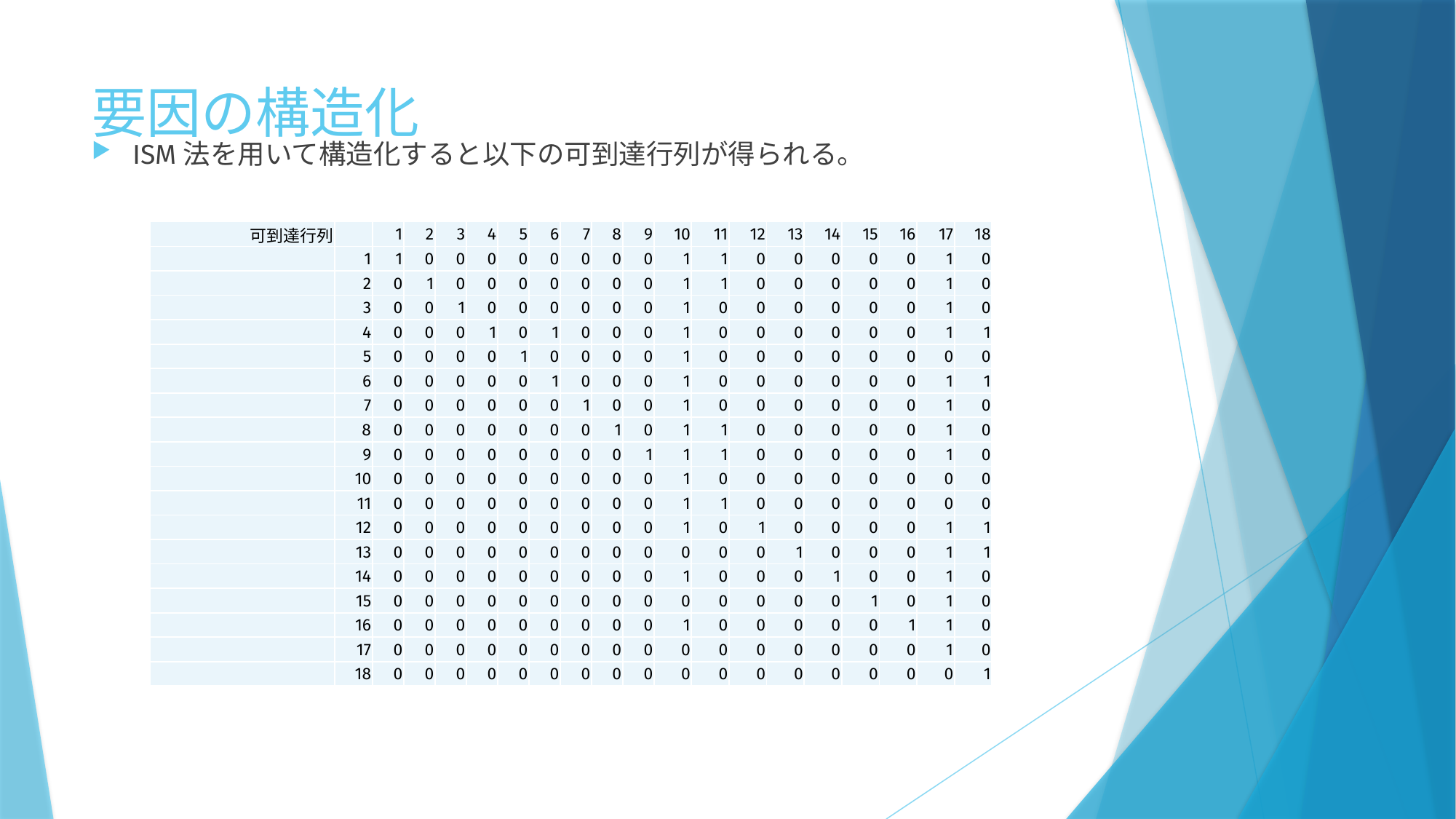

# 要因の構造化
ISM法を用いて構造化すると以下の可到達行列が得られる。

| 可到達行列 |  | 1 | 2 | 3 | 4 | 5 | 6 | 7 | 8 | 9 | 10 | 11 | 12 | 13 | 14 | 15 | 16 | 17 | 18 |
| --- | --- | --- | --- | --- | --- | --- | --- | --- | --- | --- | --- | --- | --- | --- | --- | --- | --- | --- | --- |
|  | 1 | 1 | 0 | 0 | 0 | 0 | 0 | 0 | 0 | 0 | 1 | 1 | 0 | 0 | 0 | 0 | 0 | 1 | 0 |
|  | 2 | 0 | 1 | 0 | 0 | 0 | 0 | 0 | 0 | 0 | 1 | 1 | 0 | 0 | 0 | 0 | 0 | 1 | 0 |
|  | 3 | 0 | 0 | 1 | 0 | 0 | 0 | 0 | 0 | 0 | 1 | 0 | 0 | 0 | 0 | 0 | 0 | 1 | 0 |
|  | 4 | 0 | 0 | 0 | 1 | 0 | 1 | 0 | 0 | 0 | 1 | 0 | 0 | 0 | 0 | 0 | 0 | 1 | 1 |
|  | 5 | 0 | 0 | 0 | 0 | 1 | 0 | 0 | 0 | 0 | 1 | 0 | 0 | 0 | 0 | 0 | 0 | 0 | 0 |
|  | 6 | 0 | 0 | 0 | 0 | 0 | 1 | 0 | 0 | 0 | 1 | 0 | 0 | 0 | 0 | 0 | 0 | 1 | 1 |
|  | 7 | 0 | 0 | 0 | 0 | 0 | 0 | 1 | 0 | 0 | 1 | 0 | 0 | 0 | 0 | 0 | 0 | 1 | 0 |
|  | 8 | 0 | 0 | 0 | 0 | 0 | 0 | 0 | 1 | 0 | 1 | 1 | 0 | 0 | 0 | 0 | 0 | 1 | 0 |
|  | 9 | 0 | 0 | 0 | 0 | 0 | 0 | 0 | 0 | 1 | 1 | 1 | 0 | 0 | 0 | 0 | 0 | 1 | 0 |
|  | 10 | 0 | 0 | 0 | 0 | 0 | 0 | 0 | 0 | 0 | 1 | 0 | 0 | 0 | 0 | 0 | 0 | 0 | 0 |
|  | 11 | 0 | 0 | 0 | 0 | 0 | 0 | 0 | 0 | 0 | 1 | 1 | 0 | 0 | 0 | 0 | 0 | 0 | 0 |
|  | 12 | 0 | 0 | 0 | 0 | 0 | 0 | 0 | 0 | 0 | 1 | 0 | 1 | 0 | 0 | 0 | 0 | 1 | 1 |
|  | 13 | 0 | 0 | 0 | 0 | 0 | 0 | 0 | 0 | 0 | 0 | 0 | 0 | 1 | 0 | 0 | 0 | 1 | 1 |
|  | 14 | 0 | 0 | 0 | 0 | 0 | 0 | 0 | 0 | 0 | 1 | 0 | 0 | 0 | 1 | 0 | 0 | 1 | 0 |
|  | 15 | 0 | 0 | 0 | 0 | 0 | 0 | 0 | 0 | 0 | 0 | 0 | 0 | 0 | 0 | 1 | 0 | 1 | 0 |
|  | 16 | 0 | 0 | 0 | 0 | 0 | 0 | 0 | 0 | 0 | 1 | 0 | 0 | 0 | 0 | 0 | 1 | 1 | 0 |
|  | 17 | 0 | 0 | 0 | 0 | 0 | 0 | 0 | 0 | 0 | 0 | 0 | 0 | 0 | 0 | 0 | 0 | 1 | 0 |
|  | 18 | 0 | 0 | 0 | 0 | 0 | 0 | 0 | 0 | 0 | 0 | 0 | 0 | 0 | 0 | 0 | 0 | 0 | 1 |